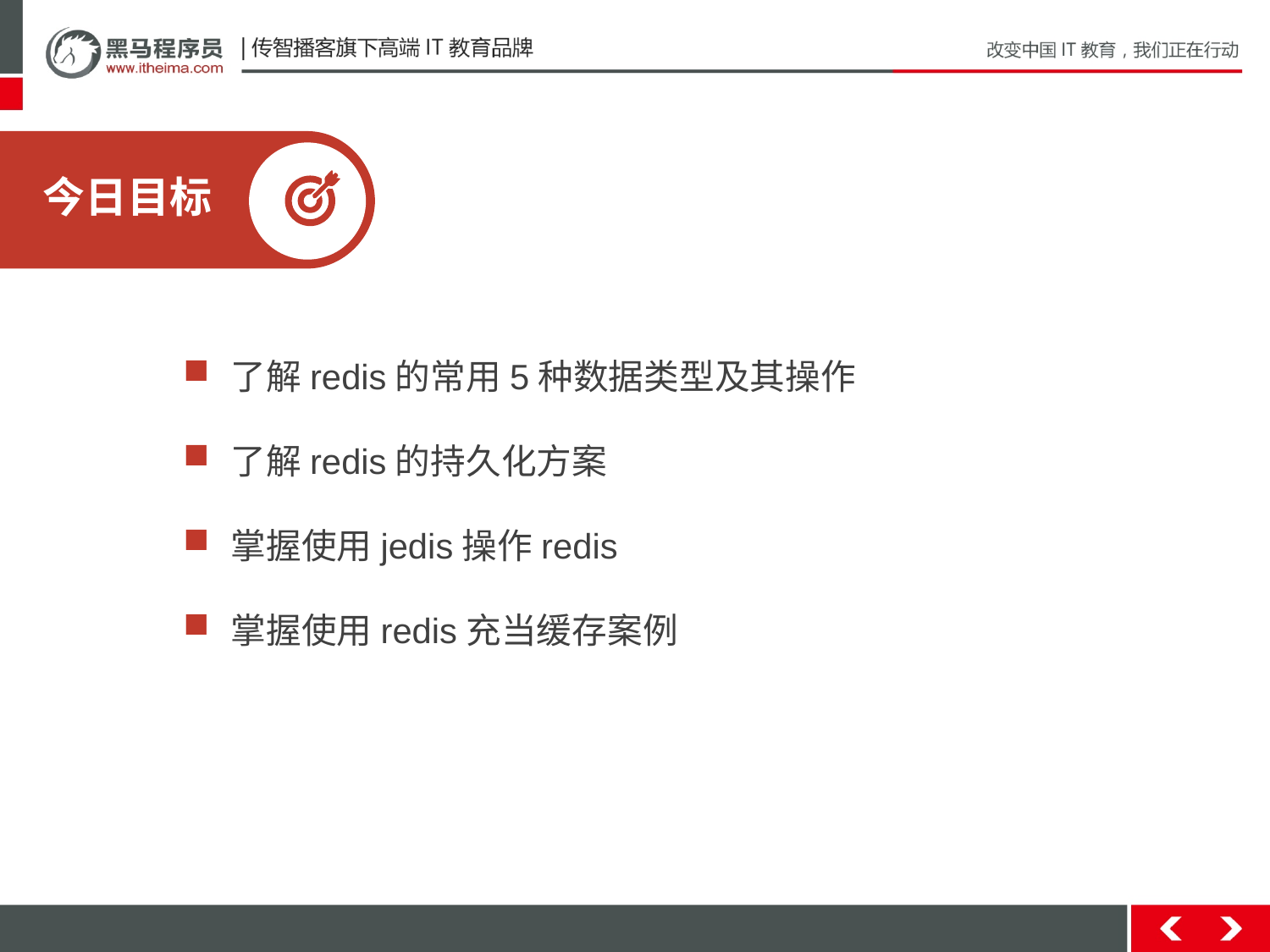

今日目标

了解redis的常用5种数据类型及其操作

了解redis的持久化方案

掌握使用jedis操作redis

掌握使用redis充当缓存案例